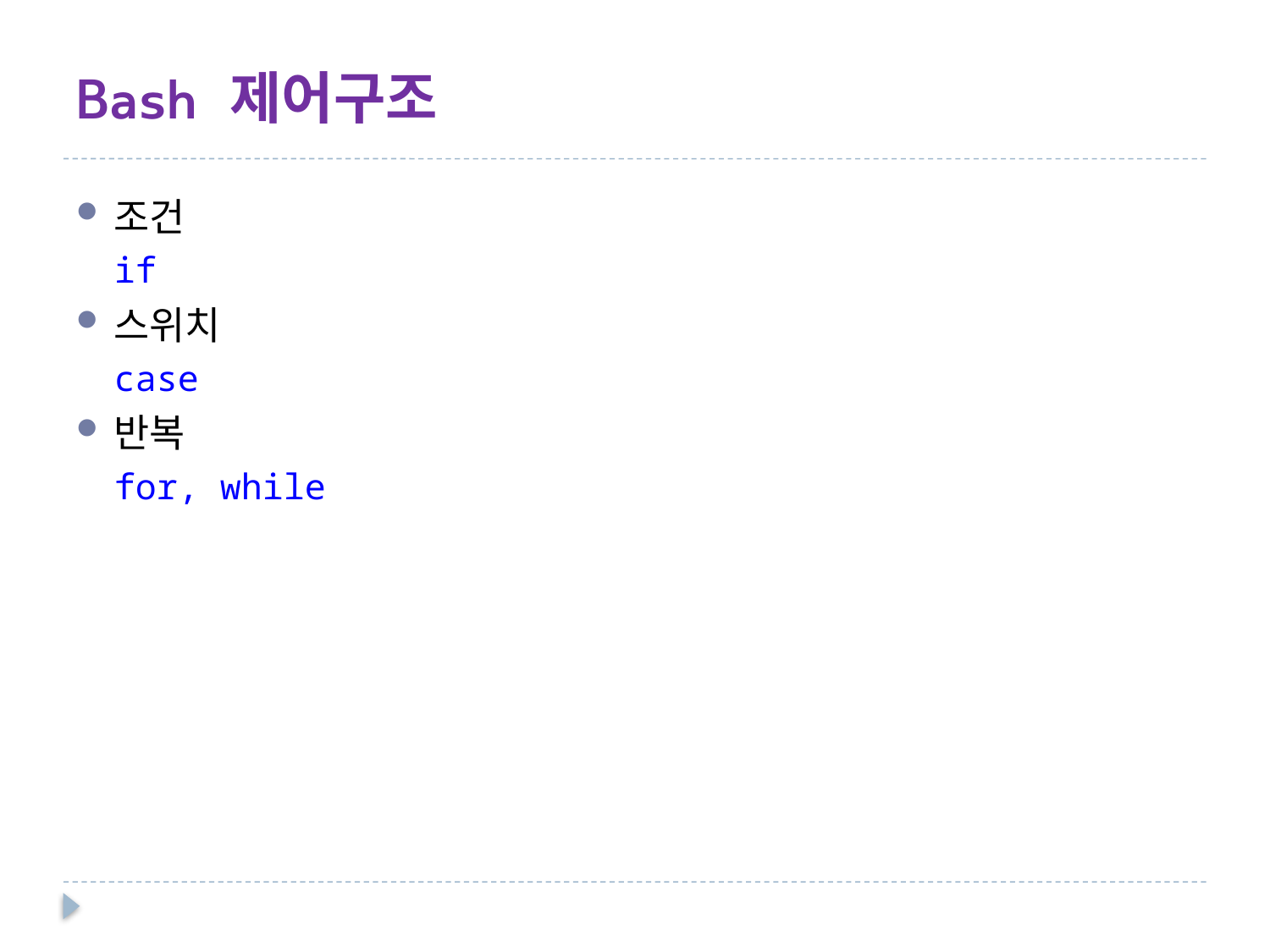

# Bash 제어구조
조건
if
스위치
case
반복
for, while